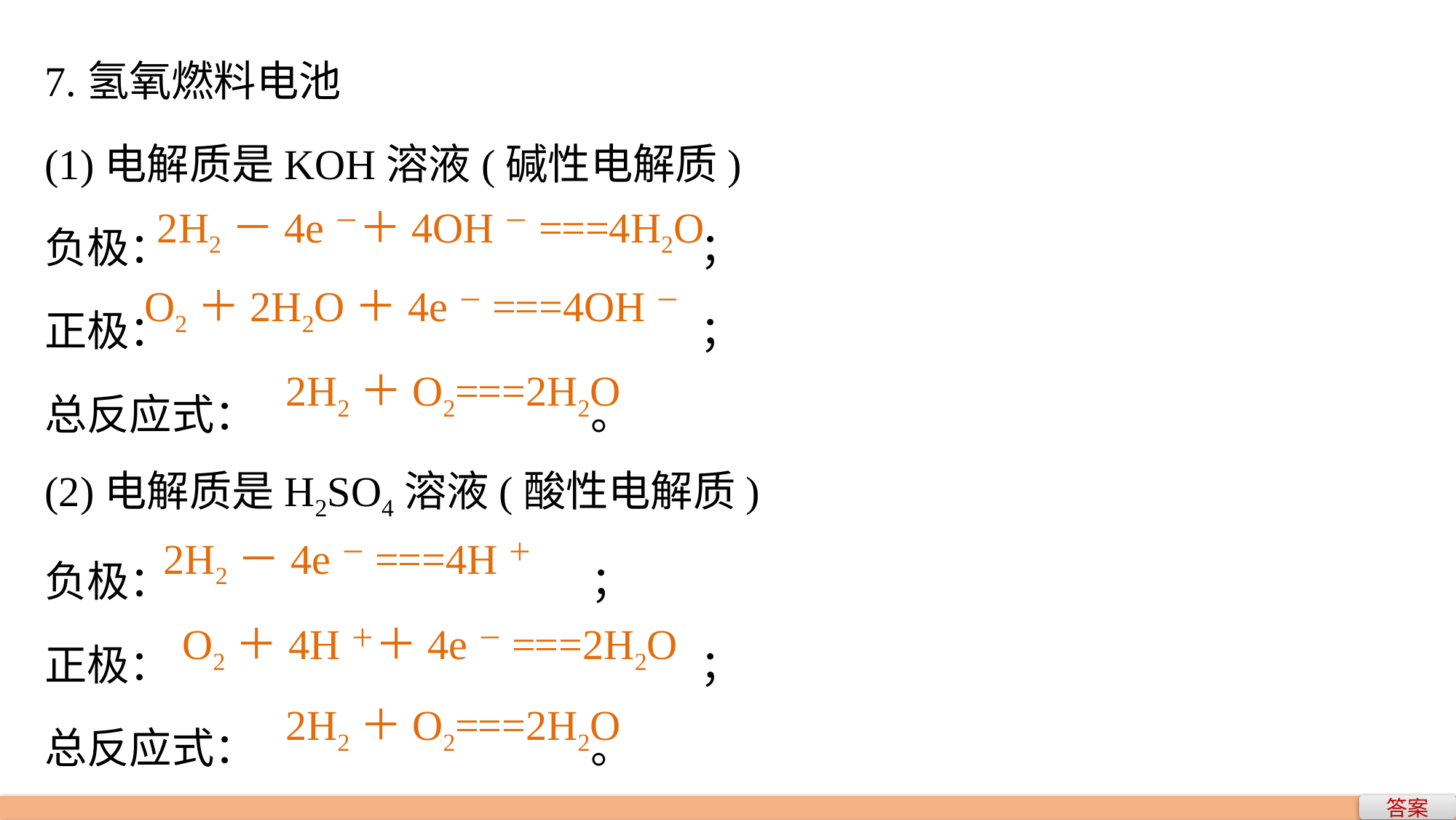

7.氢氧燃料电池
(1)电解质是KOH溶液(碱性电解质)
负极：					；
正极：					；
总反应式：				。
(2)电解质是H2SO4溶液(酸性电解质)
负极：				；
正极：					；
总反应式：				。
2H2－4e－＋4OH－===4H2O
O2＋2H2O＋4e－===4OH－
2H2＋O2===2H2O
2H2－4e－===4H＋
O2＋4H＋＋4e－===2H2O
2H2＋O2===2H2O
答案